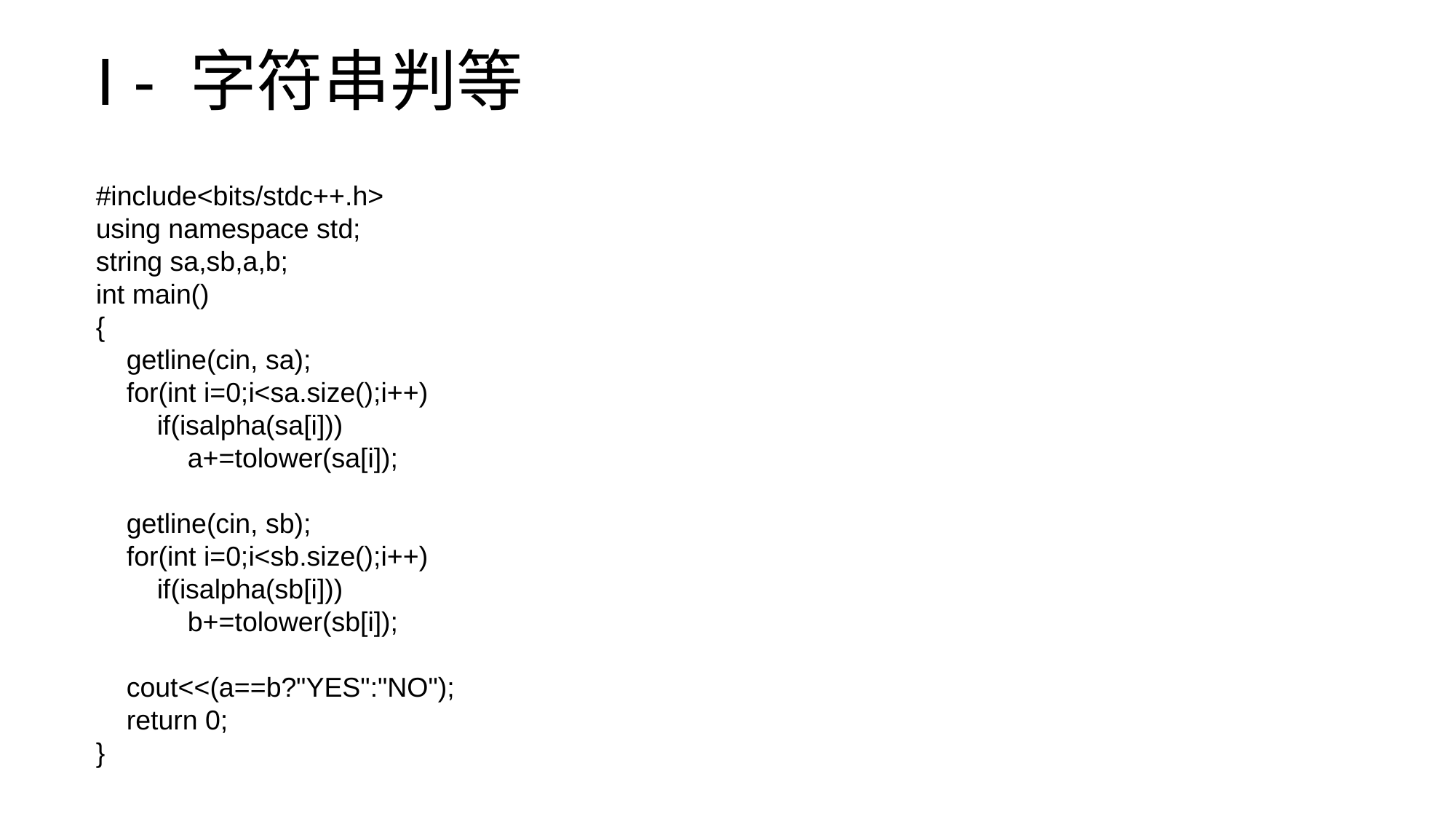

I - 字符串判等
#include<bits/stdc++.h>
using namespace std;
string sa,sb,a,b;
int main()
{
    getline(cin, sa);
    for(int i=0;i<sa.size();i++)
        if(isalpha(sa[i]))
            a+=tolower(sa[i]);

    getline(cin, sb);
    for(int i=0;i<sb.size();i++)
        if(isalpha(sb[i]))
            b+=tolower(sb[i]);

    cout<<(a==b?"YES":"NO");
    return 0;
}